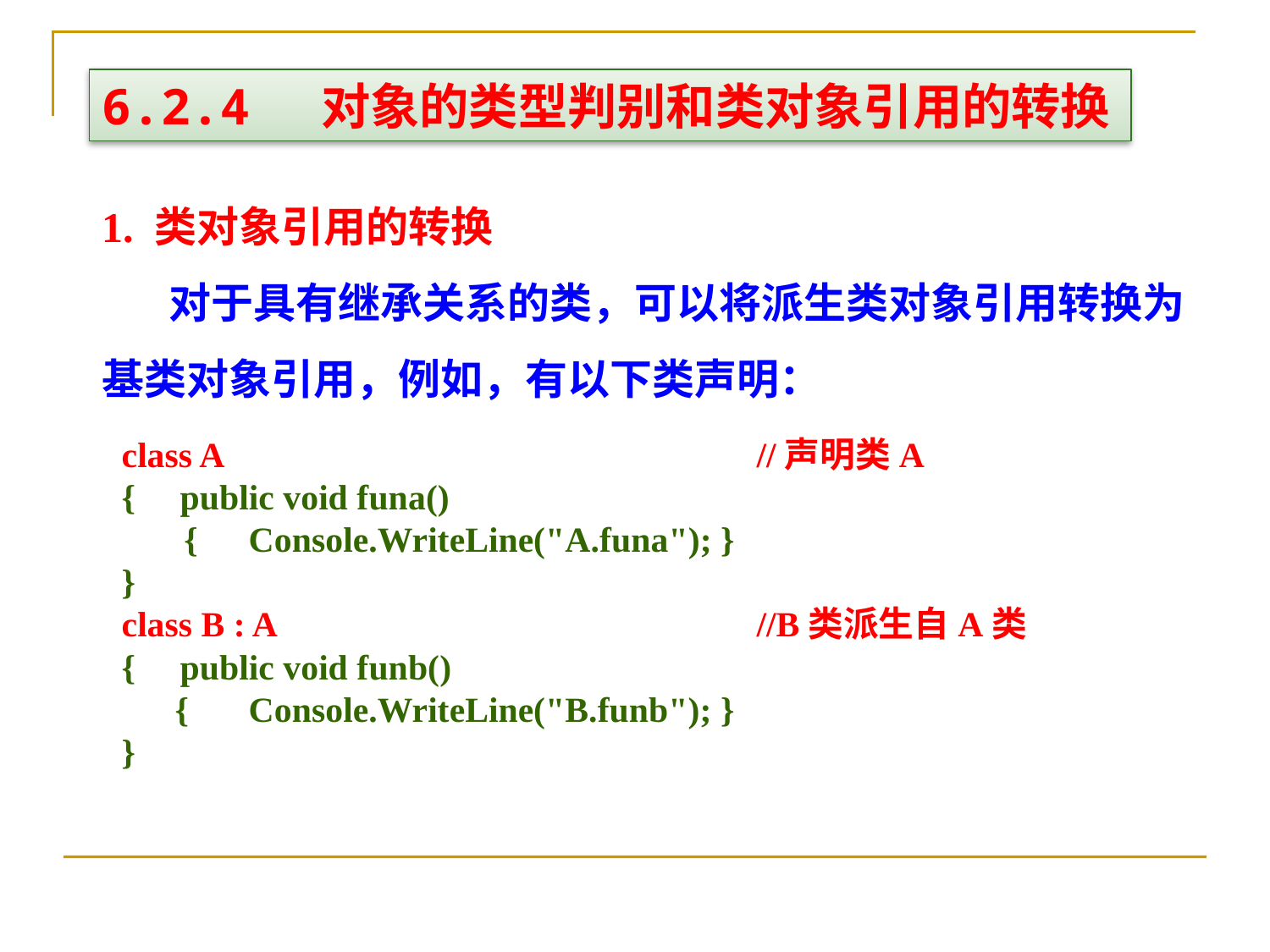

6.2.4  对象的类型判别和类对象引用的转换
1. 类对象引用的转换
      对于具有继承关系的类，可以将派生类对象引用转换为基类对象引用，例如，有以下类声明：
class A					//声明类A
{     public void funa()
       {	Console.WriteLine("A.funa"); }
}
class B : A				//B类派生自A类
{     public void funb()
      {	Console.WriteLine("B.funb"); }
}